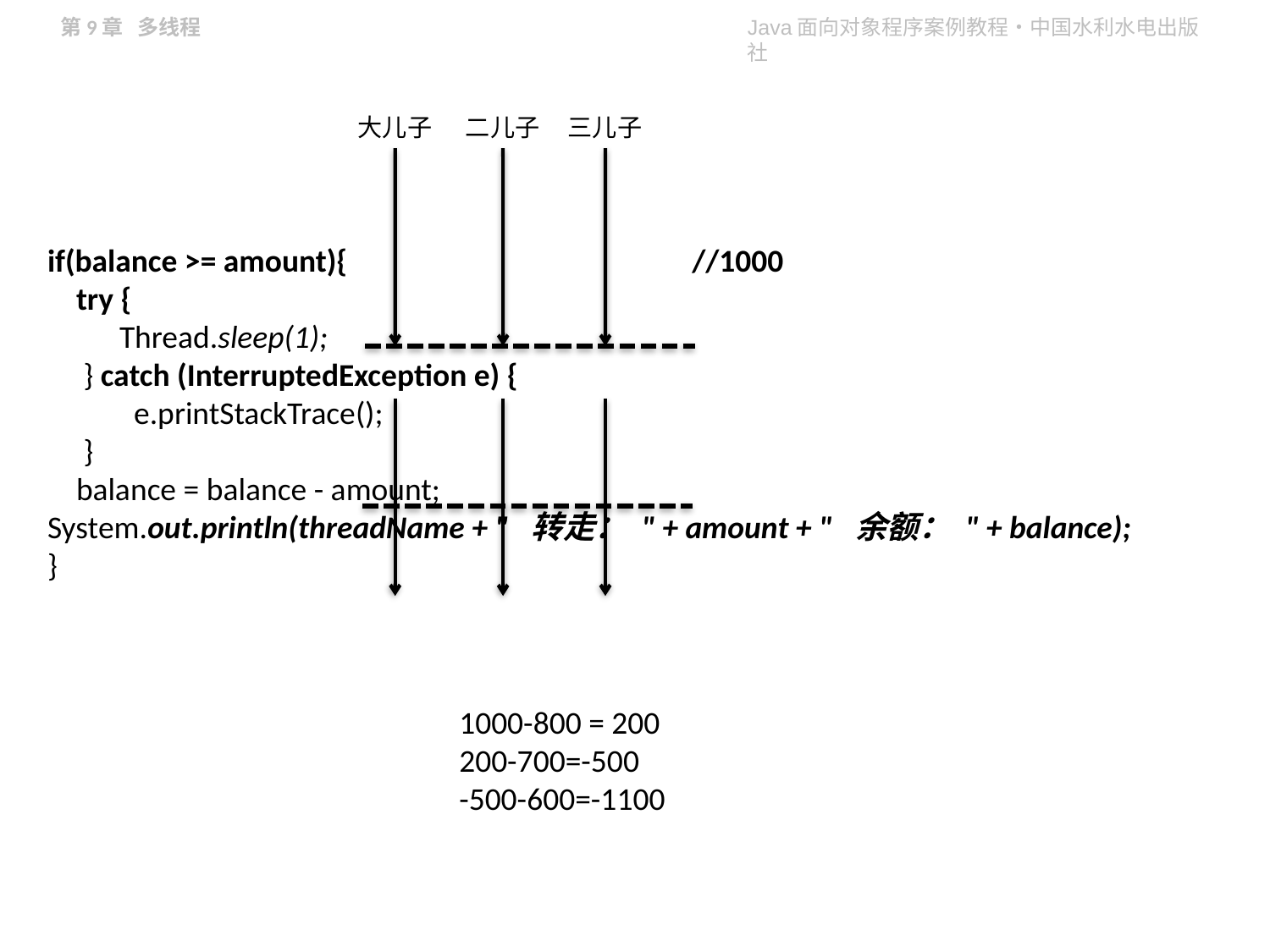

大儿子
二儿子
三儿子
if(balance >= amount){                                                //1000
    try {
          Thread.sleep(1);
     } catch (InterruptedException e) {
            e.printStackTrace();
     }
    balance = balance - amount;
System.out.println(threadName + "  转走： " + amount + "  余额： " + balance);
}
1000-800 = 200
200-700=-500
-500-600=-1100